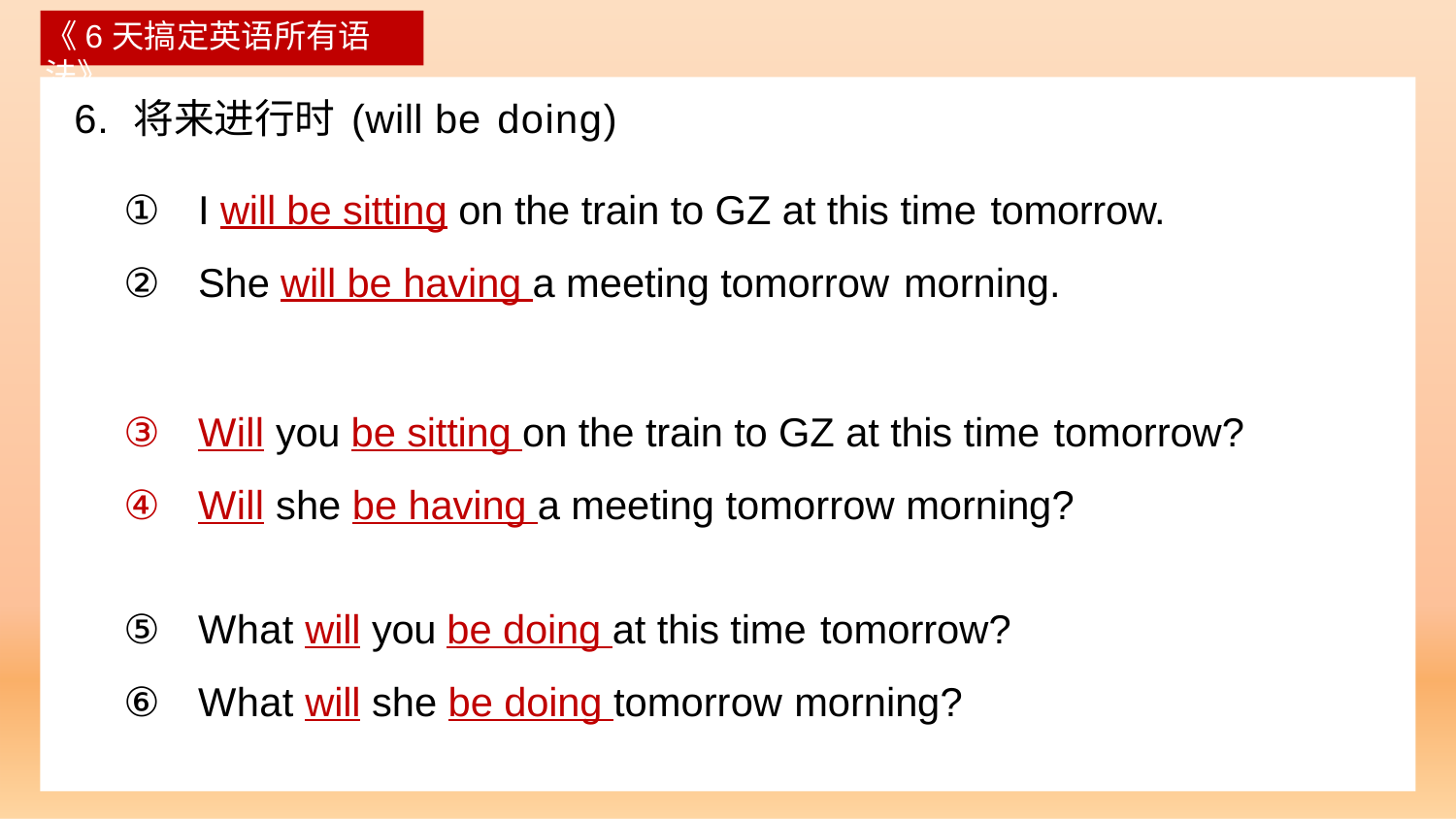

《6天搞定英语所有语法》
# 6. 将来进行时	(will be doing)
①	I will be sitting on the train to GZ at this time tomorrow.
②	She will be having a meeting tomorrow morning.

③	Will you be sitting on the train to GZ at this time tomorrow?
④	Will she be having a meeting tomorrow morning?

⑤	What will you be doing at this time tomorrow?
⑥	What will she be doing tomorrow morning?